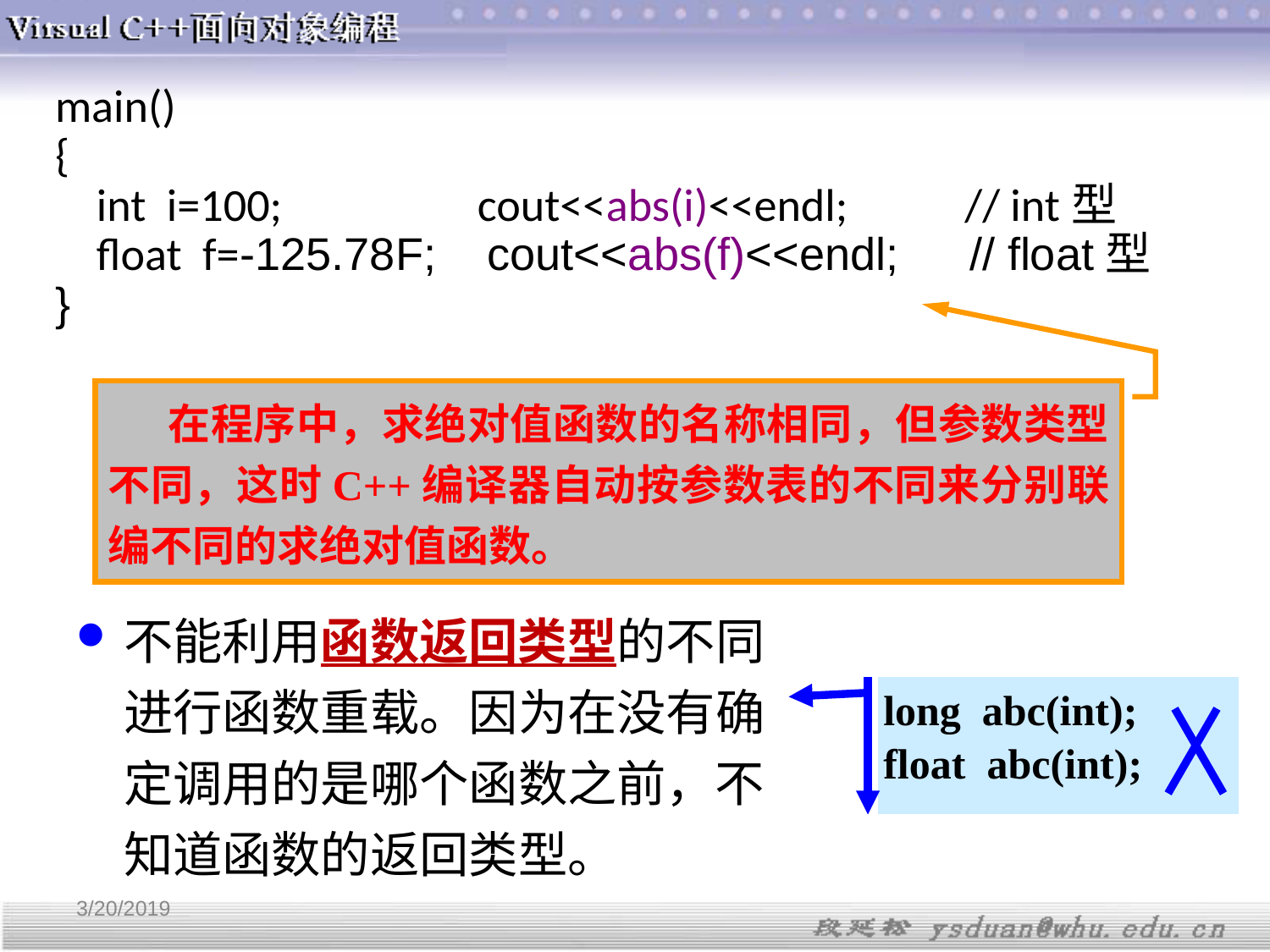

main()
{
    int  i=100;    	    cout<<abs(i)<<endl;	  // int型
    float  f=-125.78F;    cout<<abs(f)<<endl;	  // float型
}
     在程序中，求绝对值函数的名称相同，但参数类型不同，这时C++编译器自动按参数表的不同来分别联编不同的求绝对值函数。
不能利用函数返回类型的不同进行函数重载。因为在没有确定调用的是哪个函数之前，不知道函数的返回类型。
long  abc(int);
float  abc(int);

3/20/2019